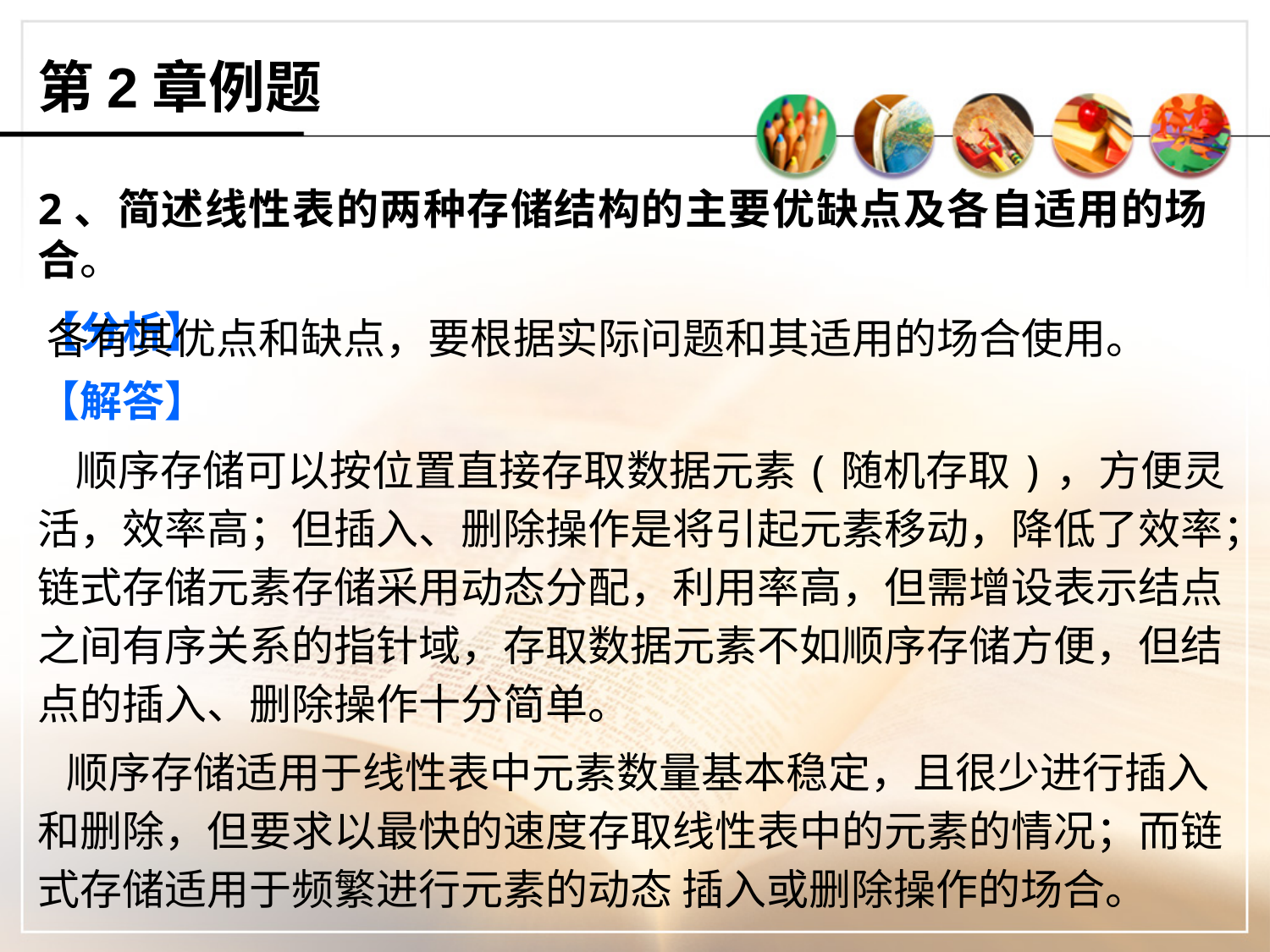

第2章例题
2、简述线性表的两种存储结构的主要优缺点及各自适用的场合。
【分析】
各有其优点和缺点，要根据实际问题和其适用的场合使用。
【解答】
   顺序存储可以按位置直接存取数据元素(随机存取)，方便灵活，效率高；但插入、删除操作是将引起元素移动，降低了效率；链式存储元素存储采用动态分配，利用率高，但需增设表示结点之间有序关系的指针域，存取数据元素不如顺序存储方便，但结点的插入、删除操作十分简单。
  顺序存储适用于线性表中元素数量基本稳定，且很少进行插入和删除，但要求以最快的速度存取线性表中的元素的情况；而链式存储适用于频繁进行元素的动态 插入或删除操作的场合。